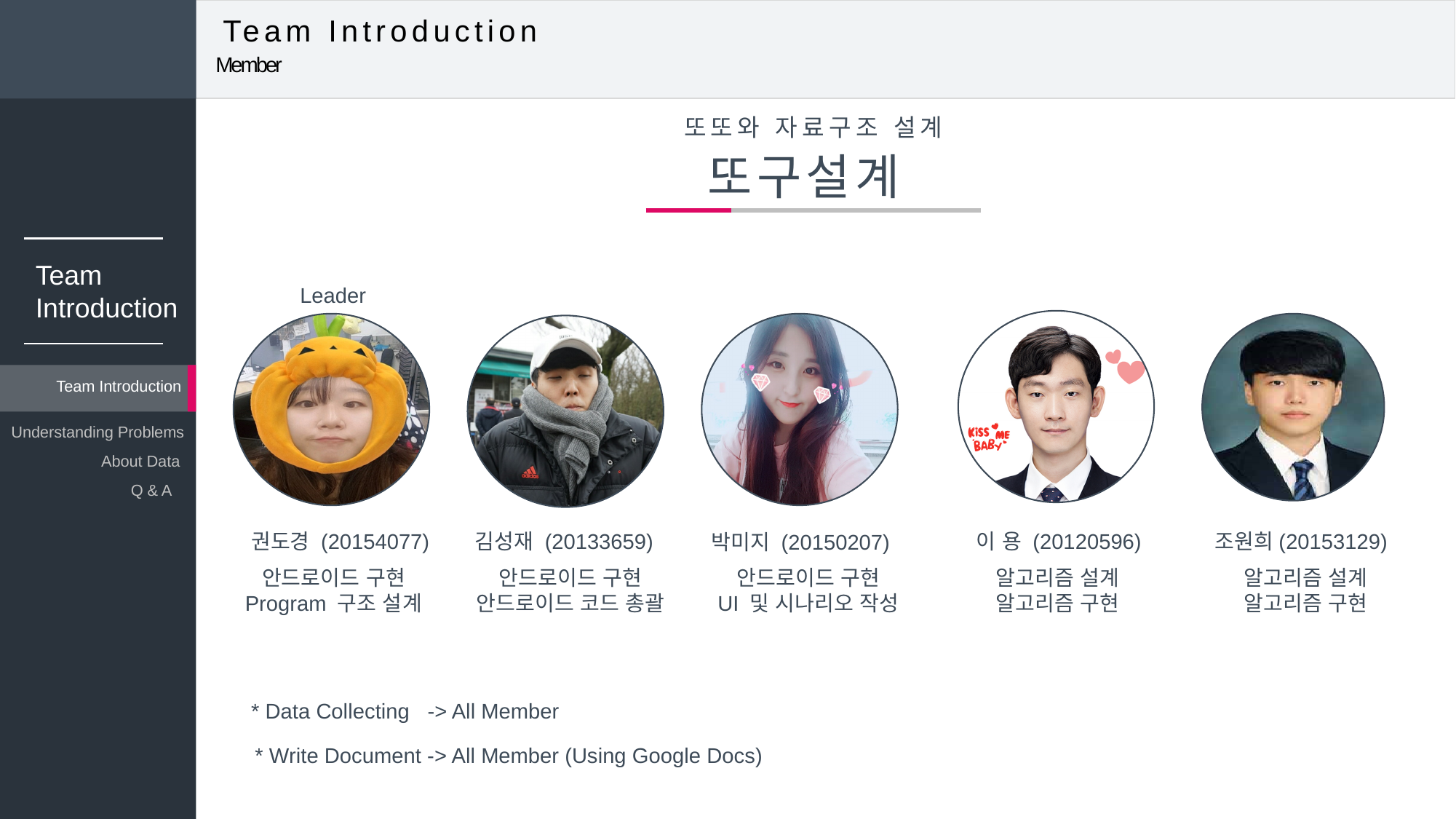

Team Introduction
Member
또또와 자료구조 설계
또구설계
Team
Introduction
Leader

권도경 (20154077)

이 용 (20120596)

박미지 (20150207)

조원희(20153129)

김성재 (20133659)

Team Introduction
Understanding Problems
About Data
Q & A

안드로이드 구현
Program 구조 설계
안드로이드 구현
안드로이드 코드 총괄
안드로이드 구현
UI 및 시나리오 작성
알고리즘 설계
알고리즘 구현
알고리즘 설계
알고리즘 구현
* Data Collecting   -> All Member
* Write Document -> All Member (Using Google Docs)